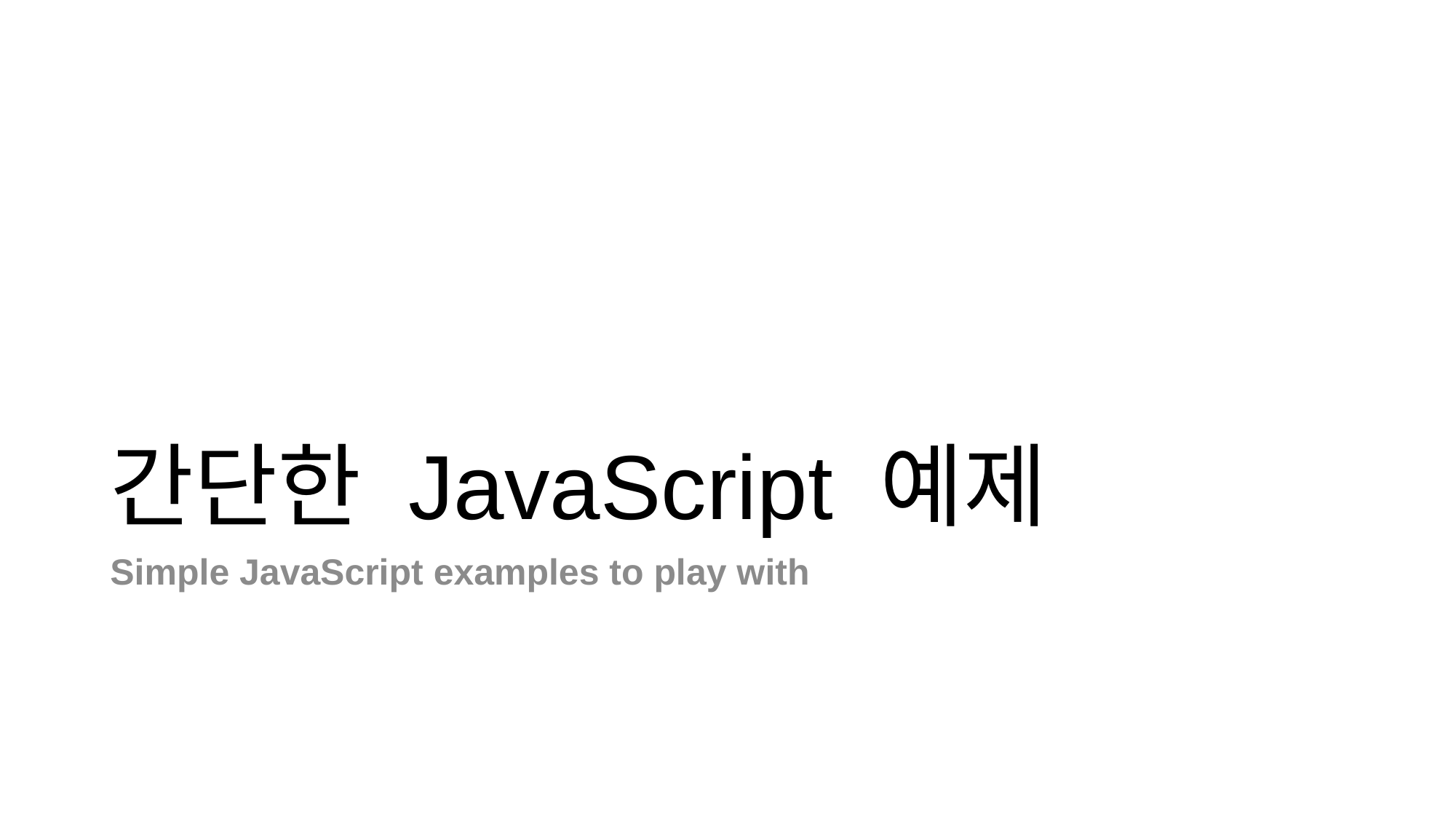

# 간단한 JavaScript 예제
Simple JavaScript examples to play with